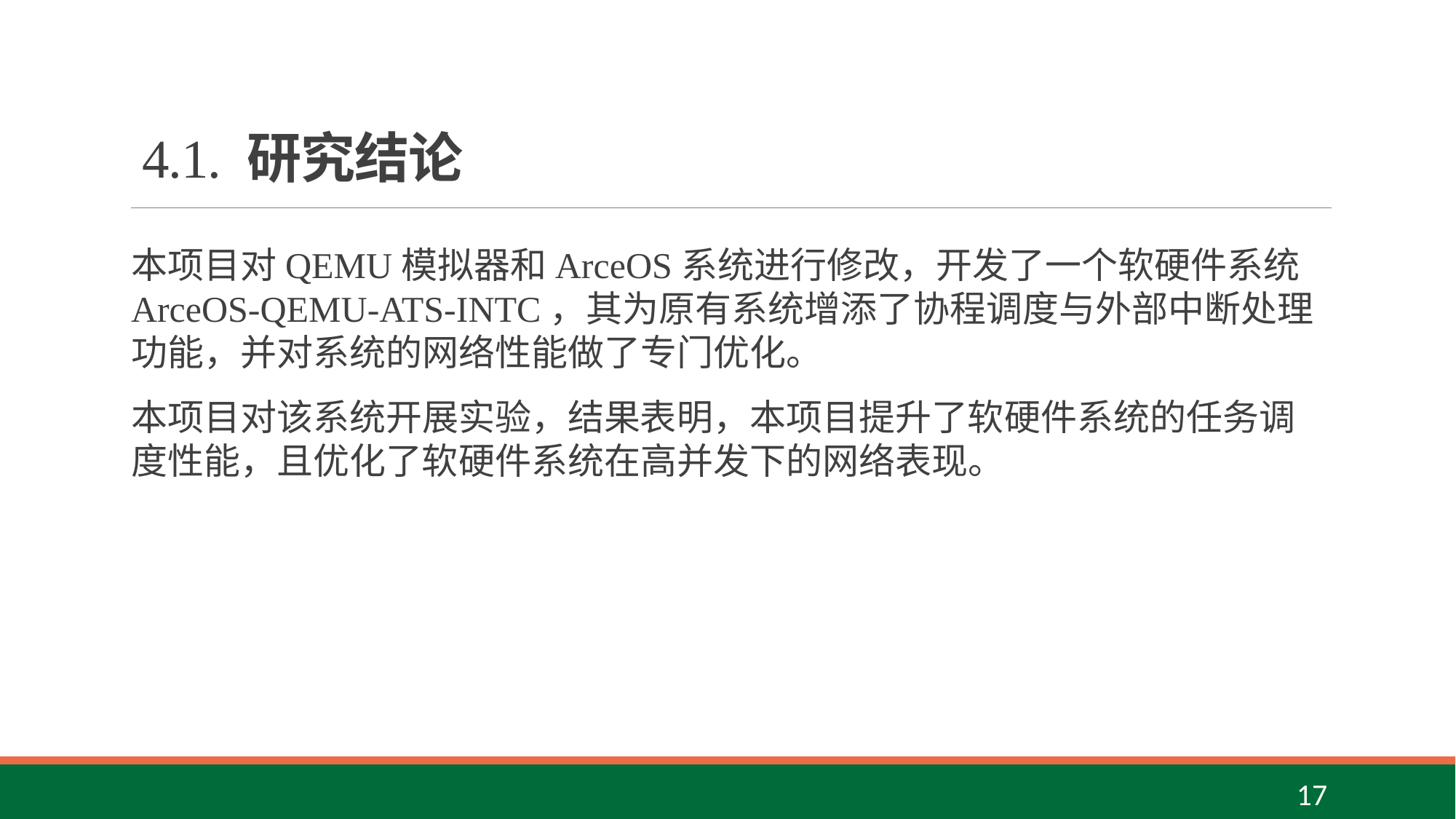

# 4.1. 研究结论
本项目对QEMU模拟器和ArceOS系统进行修改，开发了一个软硬件系统ArceOS-QEMU-ATS-INTC，其为原有系统增添了协程调度与外部中断处理功能，并对系统的网络性能做了专门优化。
本项目对该系统开展实验，结果表明，本项目提升了软硬件系统的任务调度性能，且优化了软硬件系统在高并发下的网络表现。
17